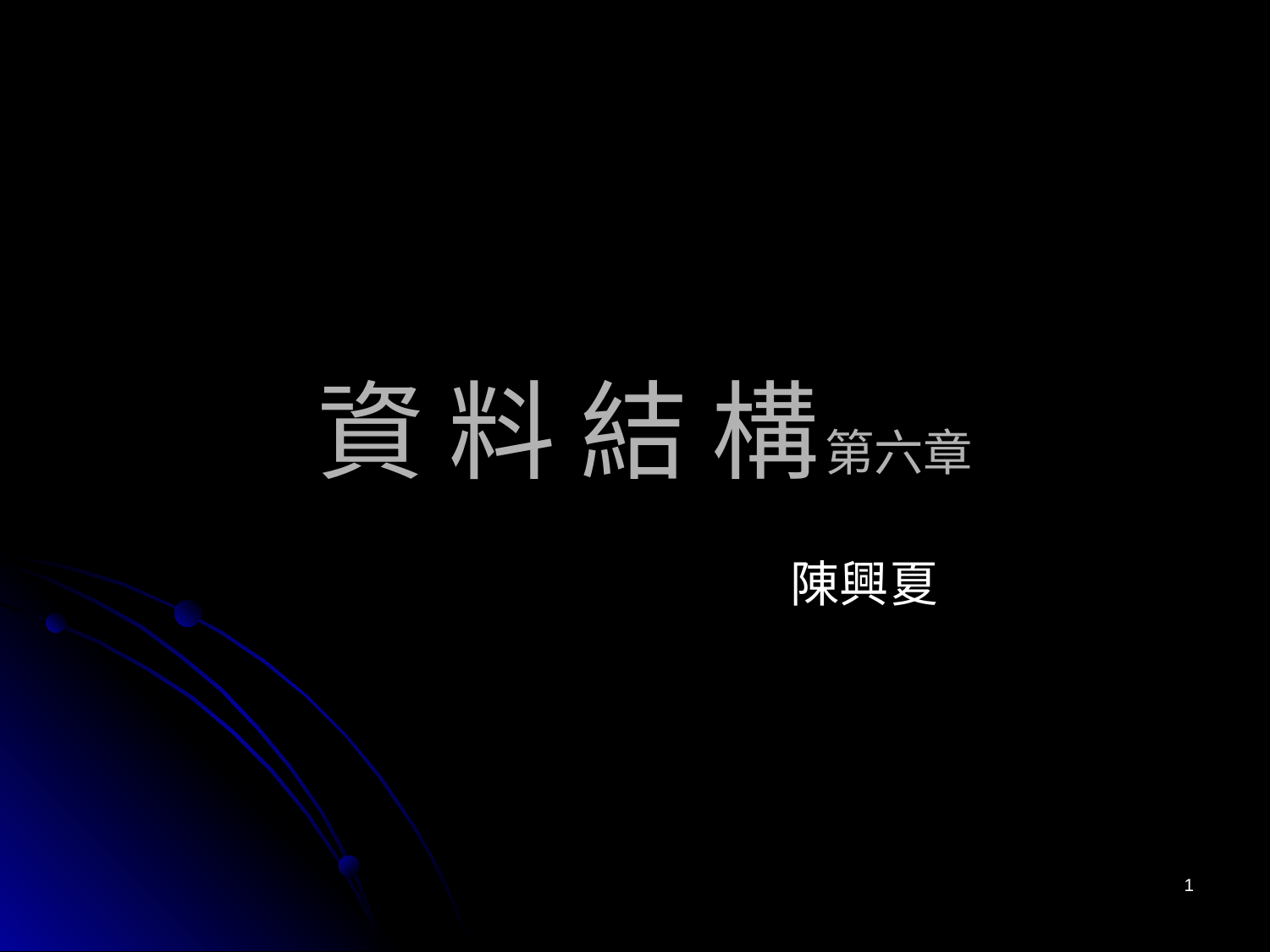

# 資 料 結 構	第六章
陳興夏
1